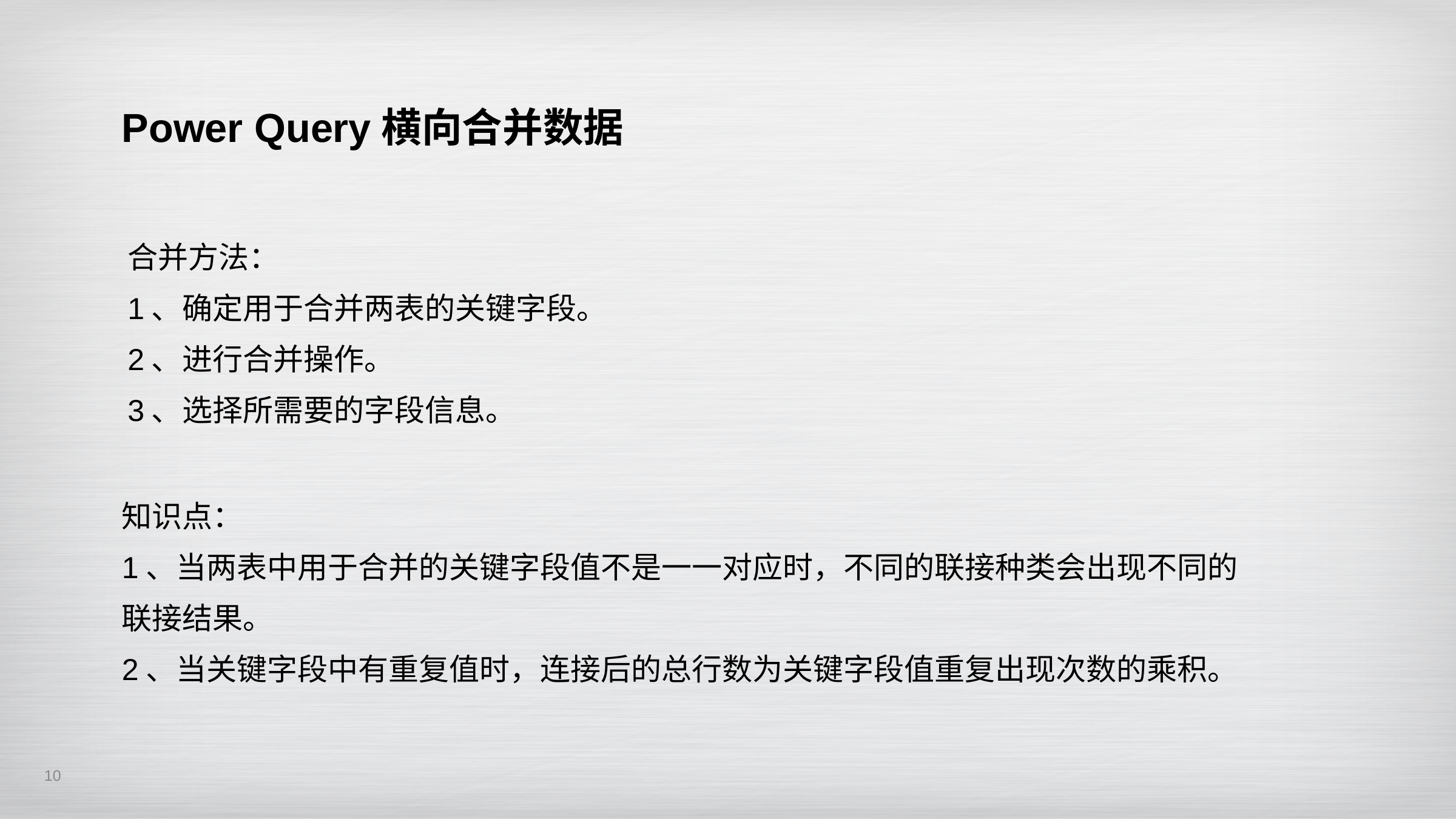

Power Query横向合并数据
合并方法：
1、确定用于合并两表的关键字段。
2、进行合并操作。
3、选择所需要的字段信息。
知识点：
1、当两表中用于合并的关键字段值不是一一对应时，不同的联接种类会出现不同的联接结果。
2、当关键字段中有重复值时，连接后的总行数为关键字段值重复出现次数的乘积。